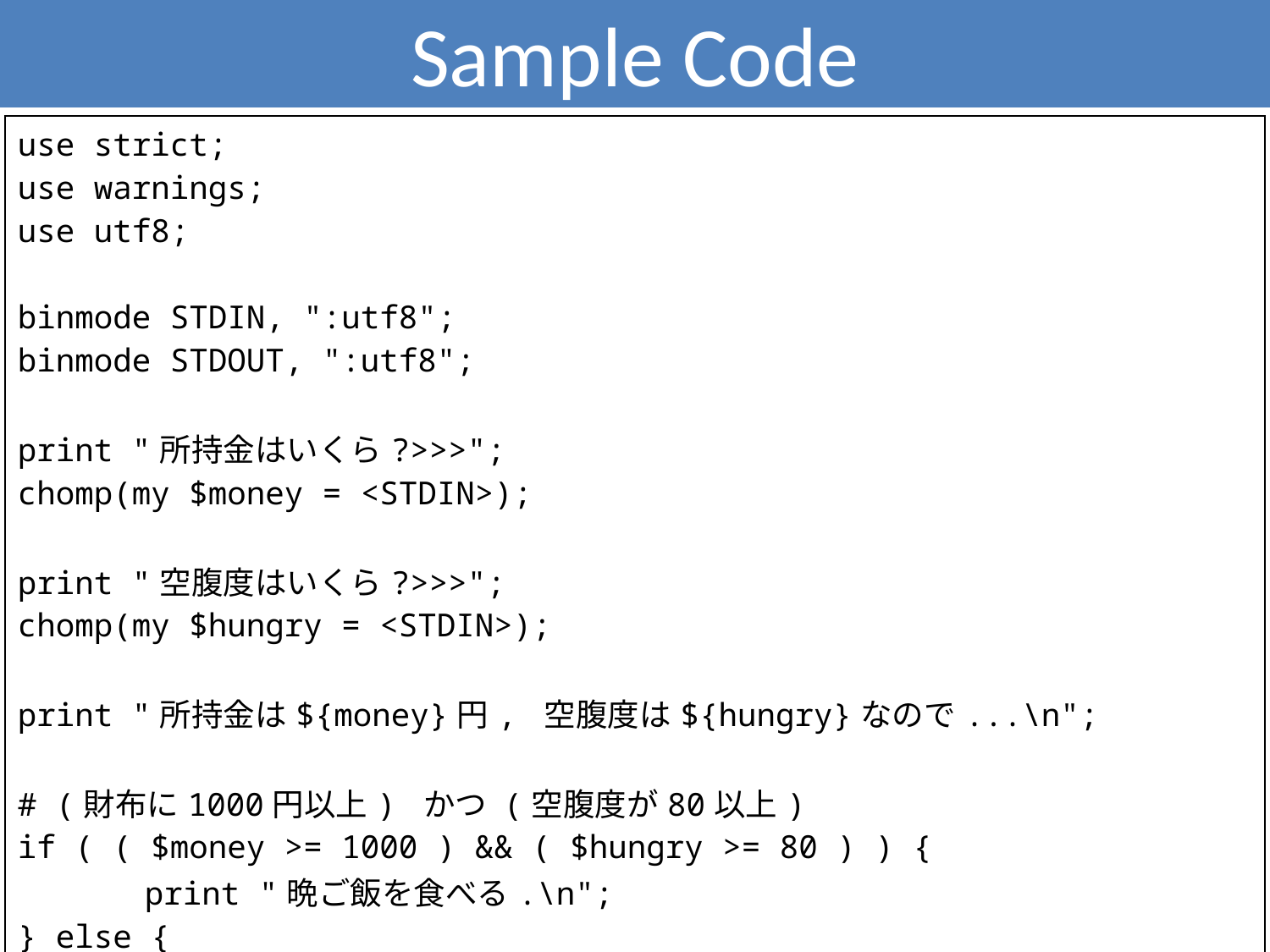

Sample Code
| use strict; use warnings; use utf8; binmode STDIN, ":utf8"; binmode STDOUT, ":utf8"; print "所持金はいくら?>>>"; chomp(my $money = <STDIN>); print "空腹度はいくら?>>>"; chomp(my $hungry = <STDIN>); print "所持金は${money}円, 空腹度は${hungry}なので...\n"; # (財布に1000円以上) かつ (空腹度が80以上) if ( ( $money >= 1000 ) && ( $hungry >= 80 ) ) { print "晩ご飯を食べる.\n"; } else { print "何も食べない.\n"; } |
| --- |